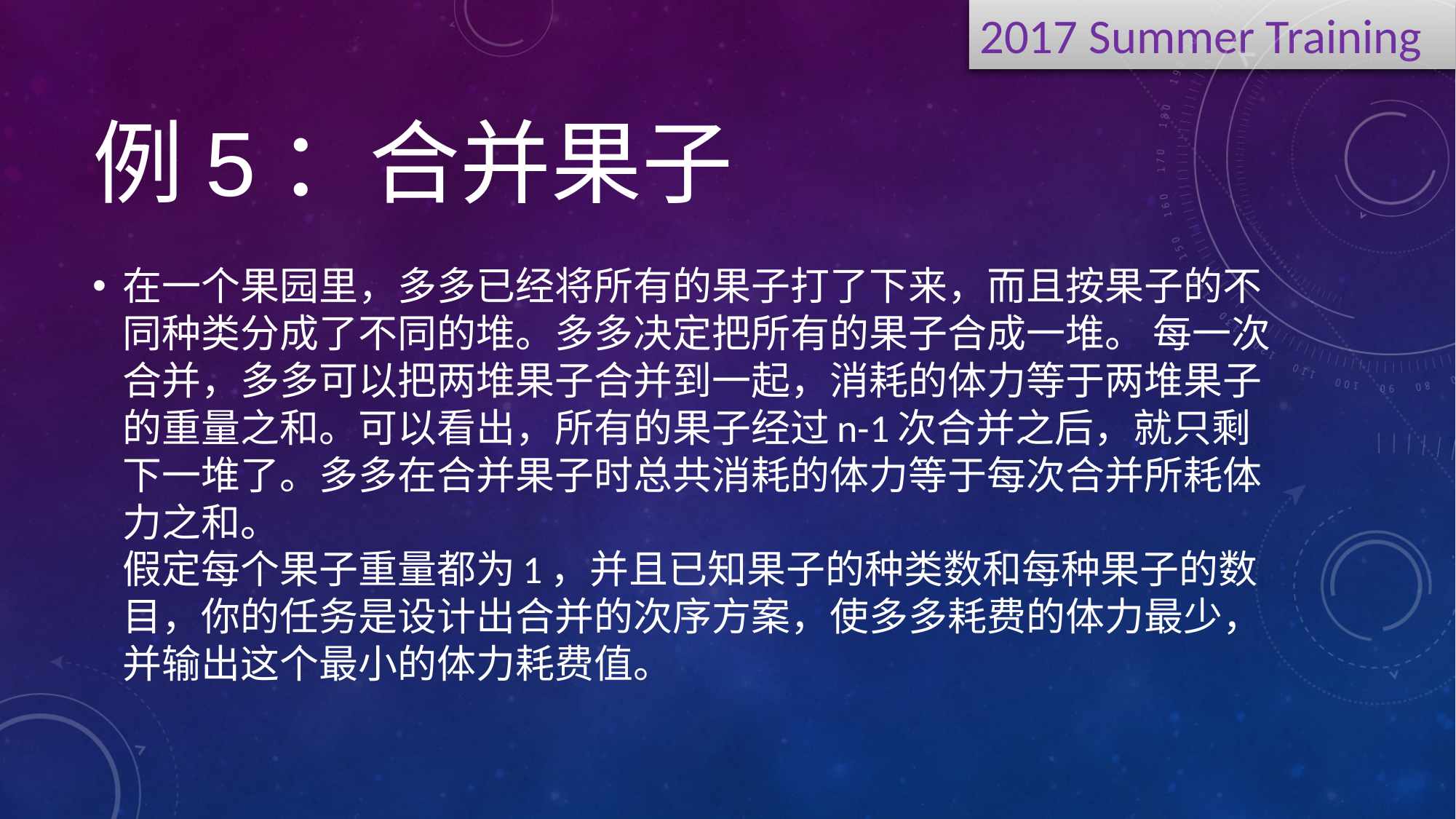

# 例5：合并果子
在一个果园里，多多已经将所有的果子打了下来，而且按果子的不同种类分成了不同的堆。多多决定把所有的果子合成一堆。 每一次合并，多多可以把两堆果子合并到一起，消耗的体力等于两堆果子的重量之和。可以看出，所有的果子经过n-1次合并之后，就只剩下一堆了。多多在合并果子时总共消耗的体力等于每次合并所耗体力之和。 
假定每个果子重量都为1，并且已知果子的种类数和每种果子的数目，你的任务是设计出合并的次序方案，使多多耗费的体力最少，并输出这个最小的体力耗费值。